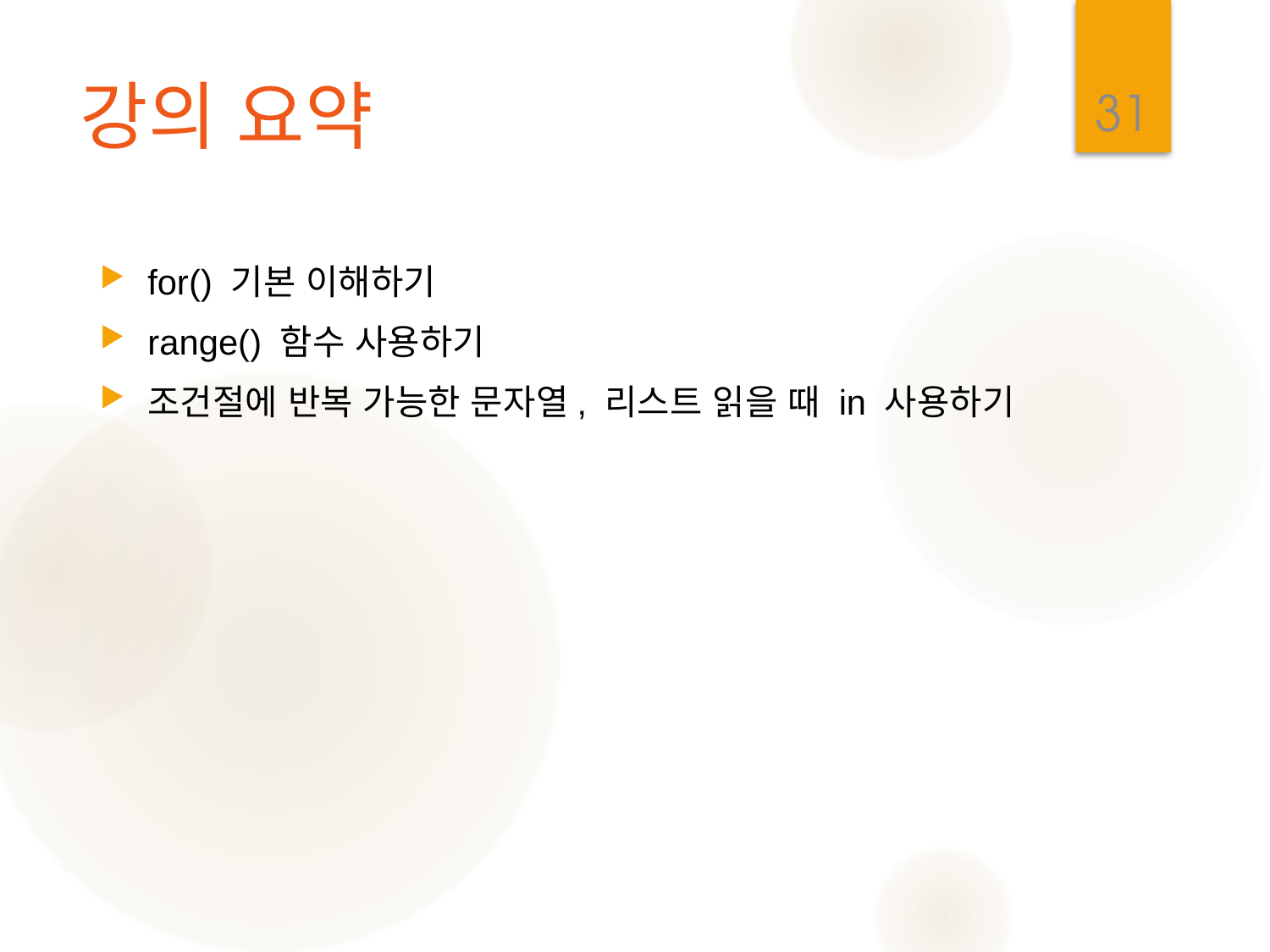

31
# 강의 요약
for() 기본 이해하기
range() 함수 사용하기
조건절에 반복 가능한 문자열, 리스트 읽을 때 in 사용하기